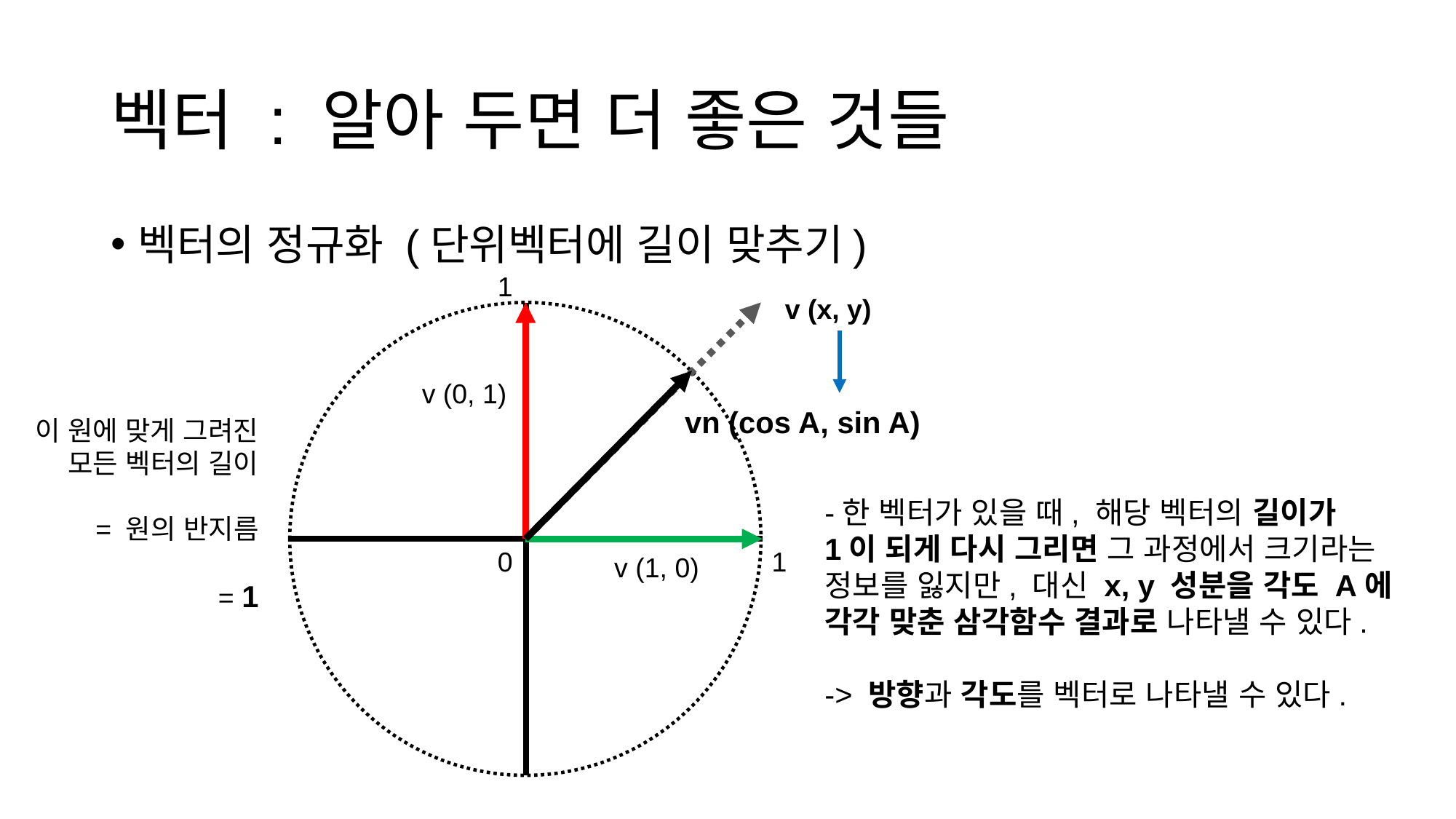

# 벡터 : 알아 두면 더 좋은 것들
벡터의 정규화 (단위벡터에 길이 맞추기)
1
v (x, y)

|  |  |
| --- | --- |
|  |  |
v (0, 1)
vn (cos A, sin A)
이 원에 맞게 그려진
모든 벡터의 길이

= 원의 반지름

= 1
-한 벡터가 있을 때, 해당 벡터의 길이가
1이 되게 다시 그리면 그 과정에서 크기라는 정보를 잃지만, 대신 x, y 성분을 각도 A에
각각 맞춘 삼각함수 결과로 나타낼 수 있다.

-> 방향과 각도를 벡터로 나타낼 수 있다.
0
1
v (1, 0)